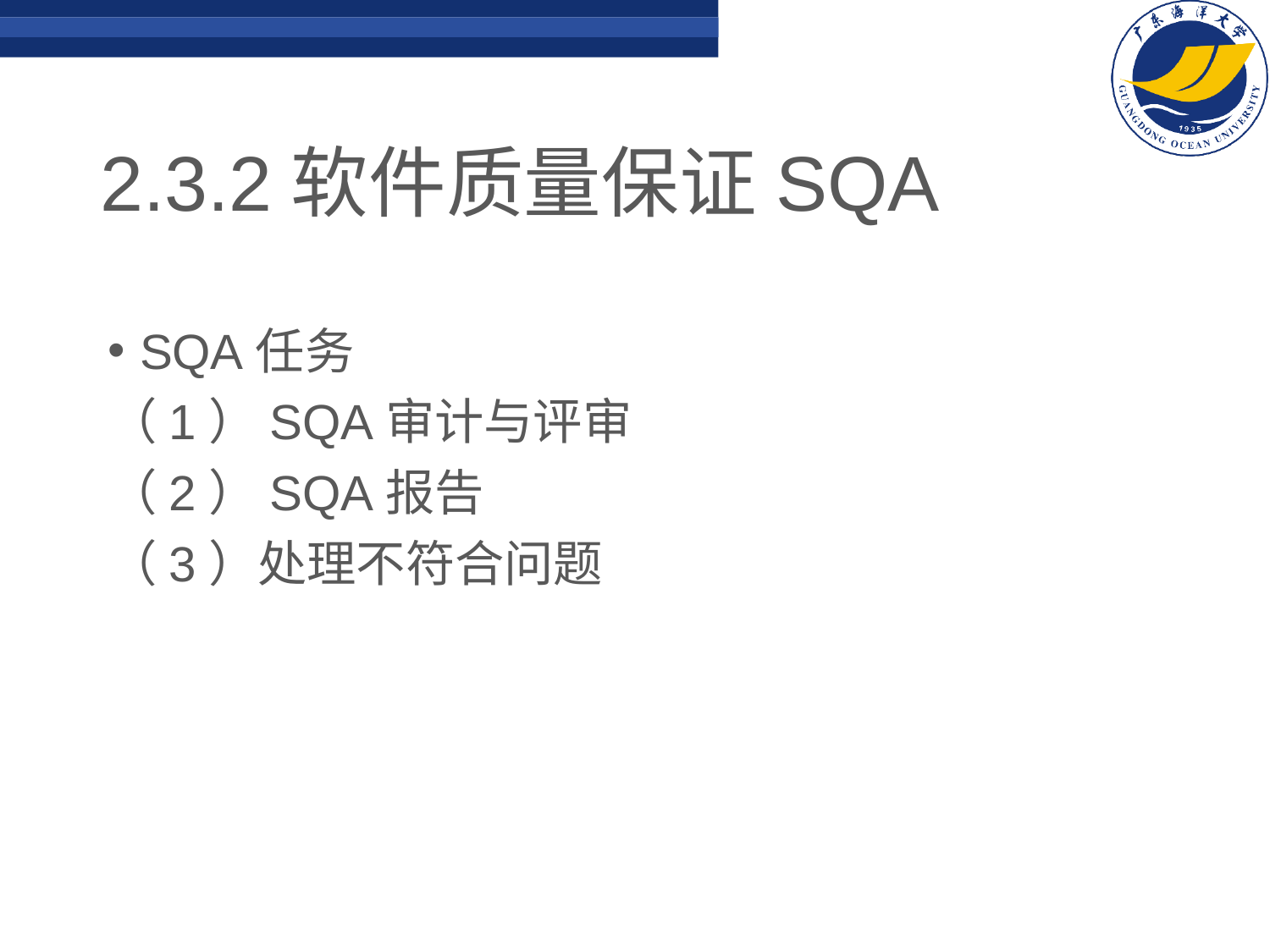

# 2.3.2软件质量保证SQA

SQA任务
（1）SQA审计与评审
（2）SQA报告
（3）处理不符合问题

31